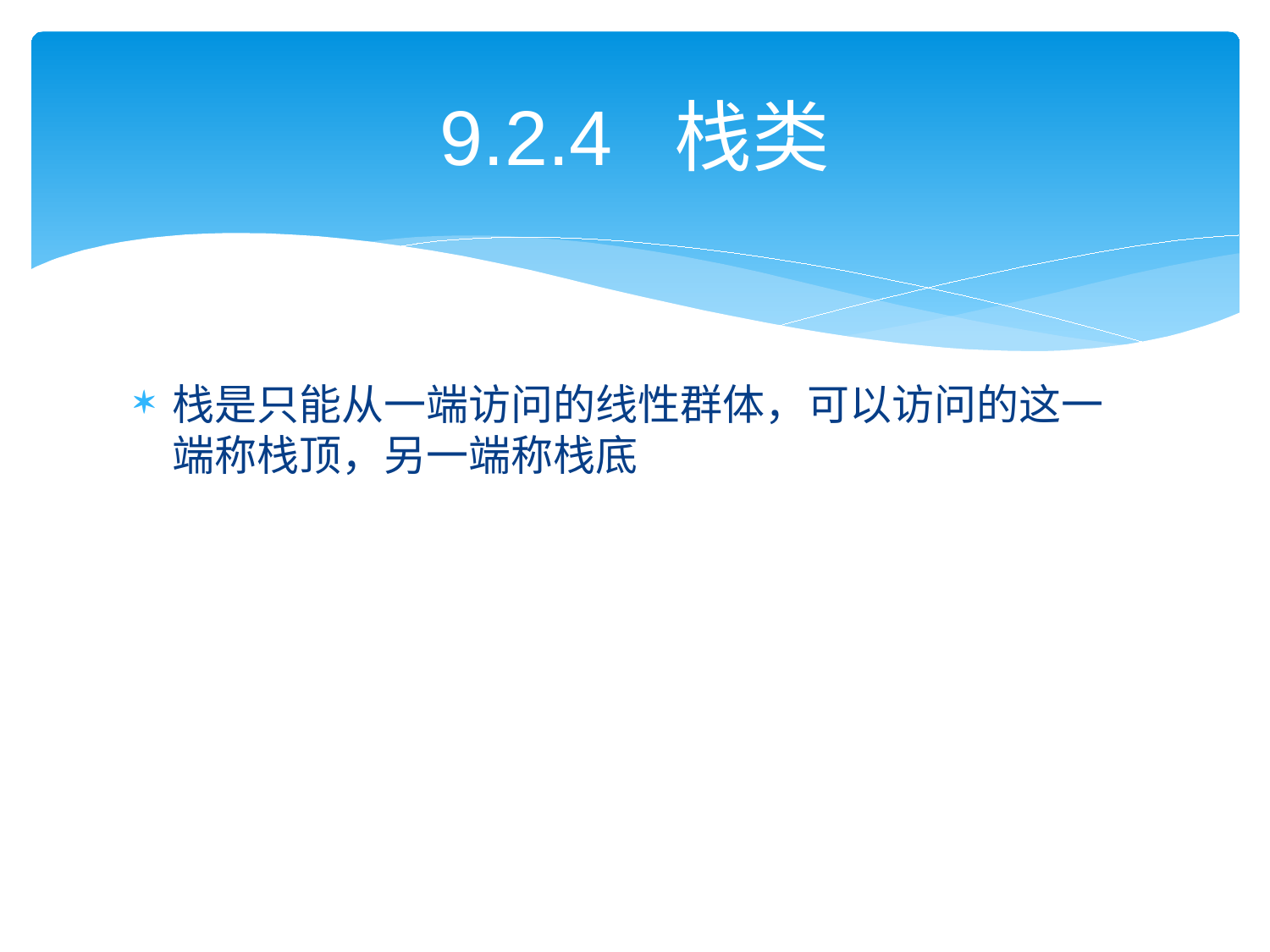

# 9.2.4  栈类
栈是只能从一端访问的线性群体，可以访问的这一端称栈顶，另一端称栈底